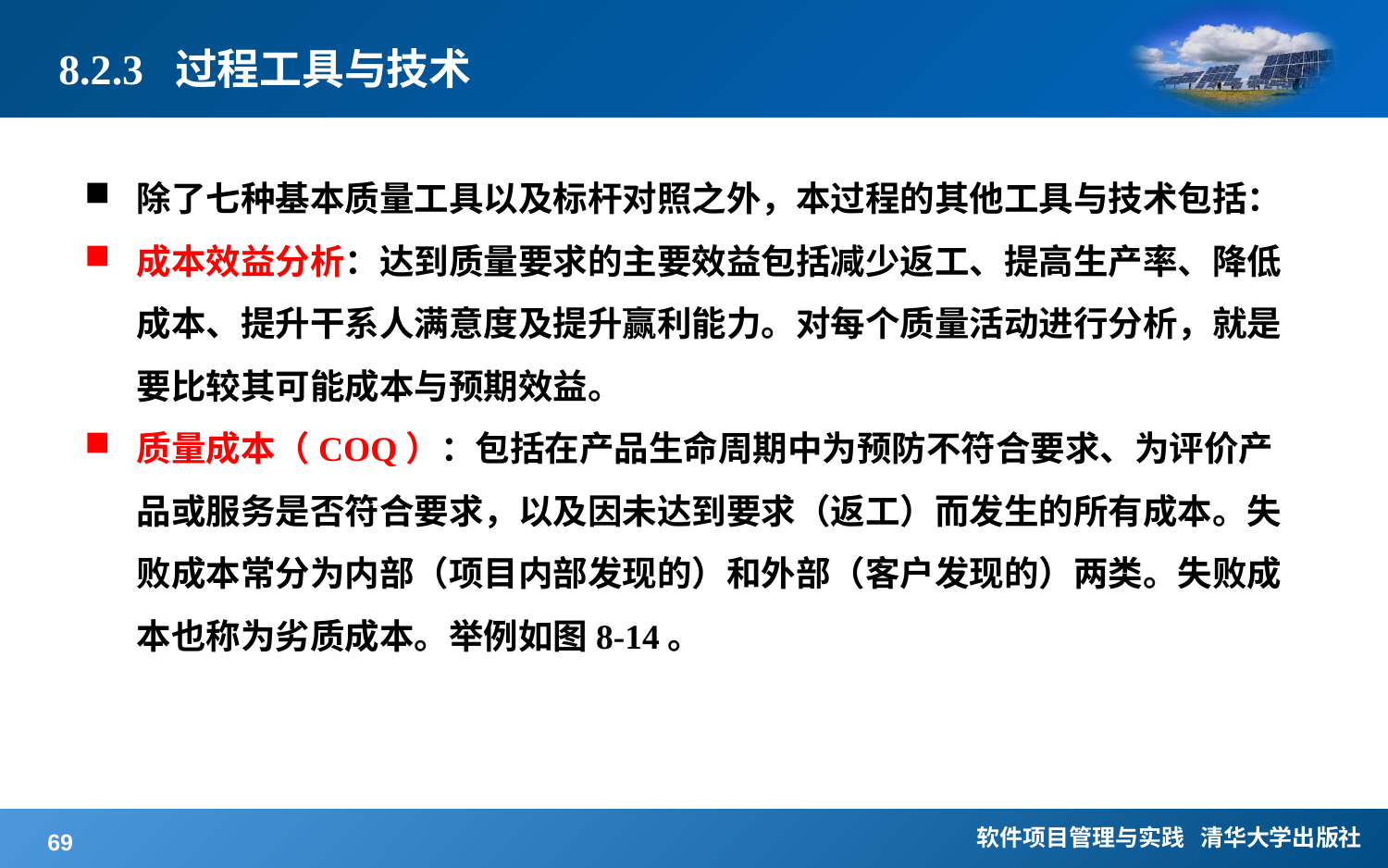

# 8.2.3  过程工具与技术
除了七种基本质量工具以及标杆对照之外，本过程的其他工具与技术包括：
成本效益分析：达到质量要求的主要效益包括减少返工、提高生产率、降低成本、提升干系人满意度及提升赢利能力。对每个质量活动进行分析，就是要比较其可能成本与预期效益。
质量成本（COQ）：包括在产品生命周期中为预防不符合要求、为评价产品或服务是否符合要求，以及因未达到要求（返工）而发生的所有成本。失败成本常分为内部（项目内部发现的）和外部（客户发现的）两类。失败成本也称为劣质成本。举例如图8-14。